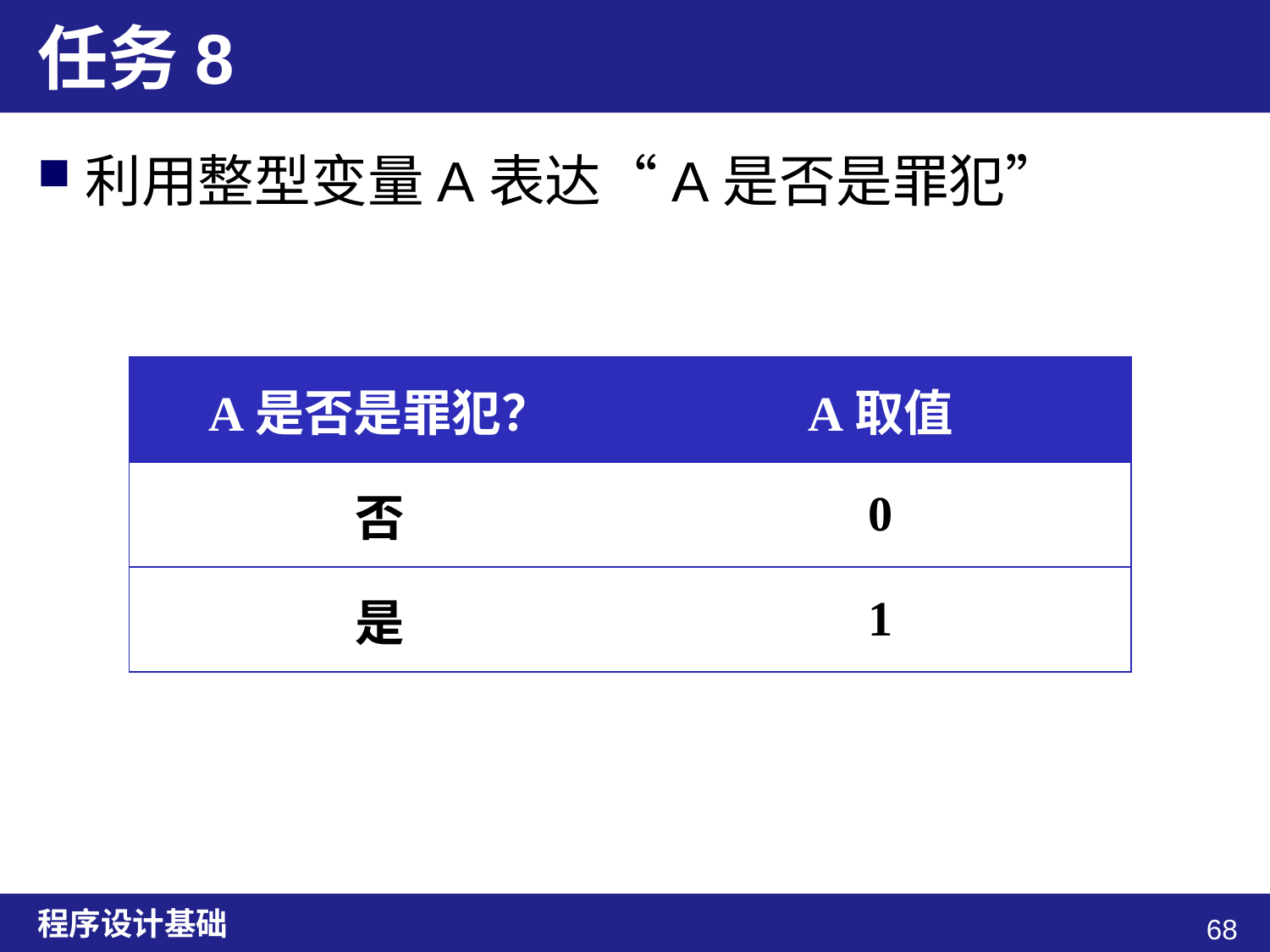

# 任务8
利用整型变量A表达“A是否是罪犯”
| A是否是罪犯？ | A取值 |
| --- | --- |
| 否 | 0 |
| 是 | 1 |